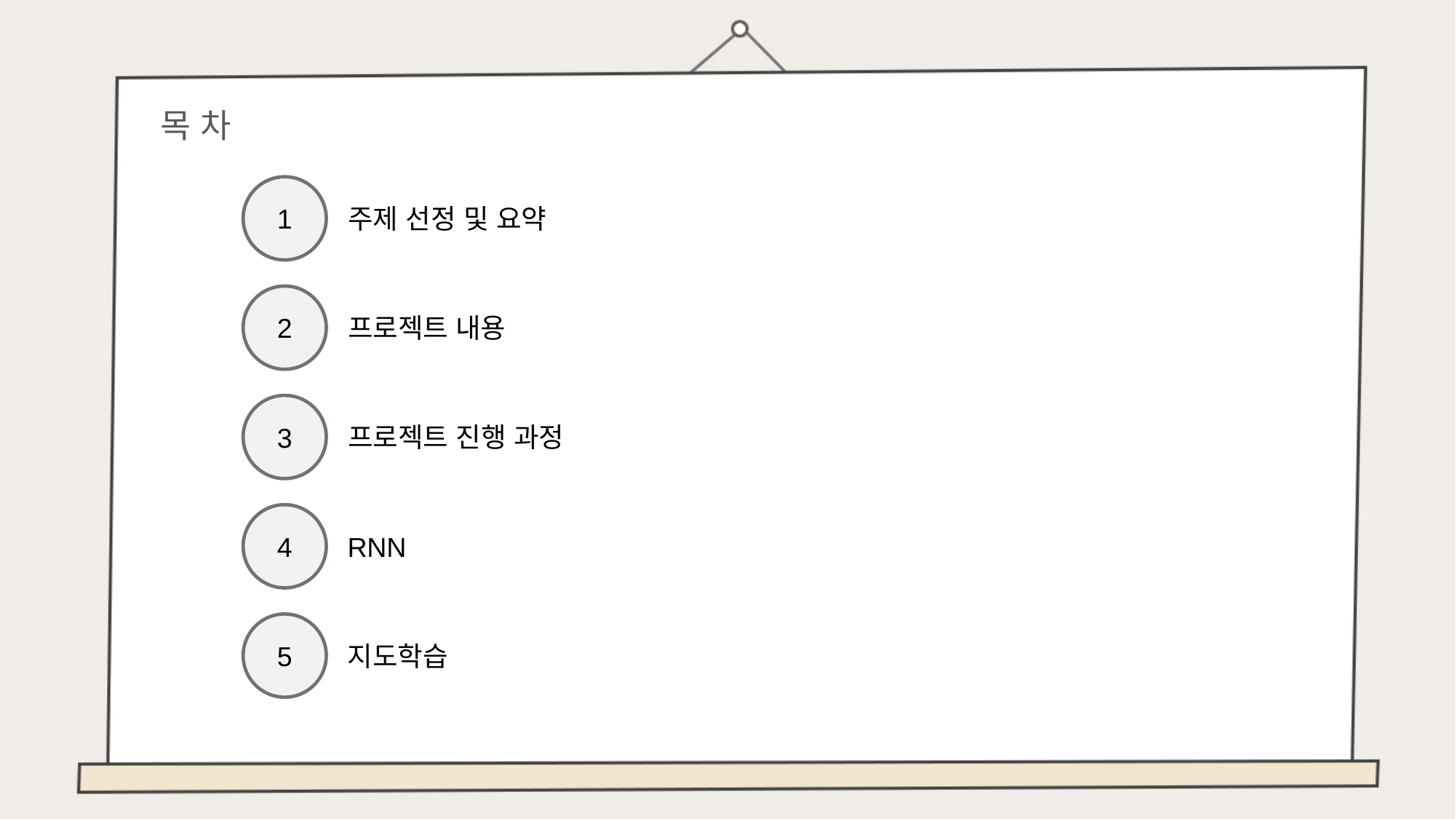

목 차
1
주제 선정 및 요약
2
프로젝트 내용
3
프로젝트 진행 과정
4
RNN
5
지도학습